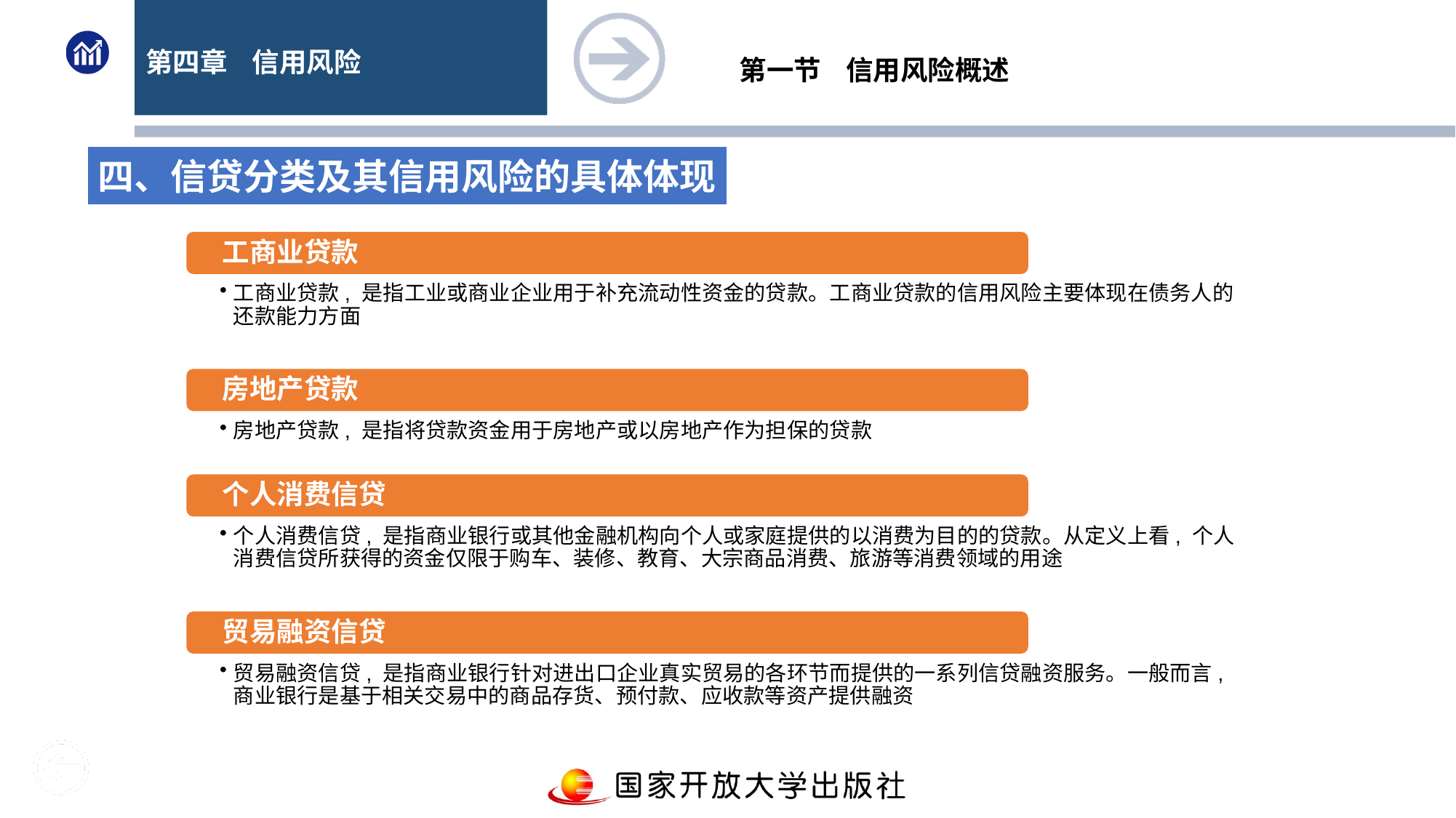

第一节    信用风险概述
第四章    信用风险
四、信贷分类及其信用风险的具体体现
工商业贷款, 是指工业或商业企业用于补充流动性资金的贷款。工商业贷款的信用风险主要体现在债务人的还款能力方面
工商业贷款
房地产贷款, 是指将贷款资金用于房地产或以房地产作为担保的贷款
房地产贷款
个人消费信贷, 是指商业银行或其他金融机构向个人或家庭提供的以消费为目的的贷款。从定义上看, 个人消费信贷所获得的资金仅限于购车、装修、教育、大宗商品消费、旅游等消费领域的用途
个人消费信贷
贸易融资信贷, 是指商业银行针对进出口企业真实贸易的各环节而提供的一系列信贷融资服务。一般而言, 商业银行是基于相关交易中的商品存货、预付款、应收款等资产提供融资
贸易融资信贷